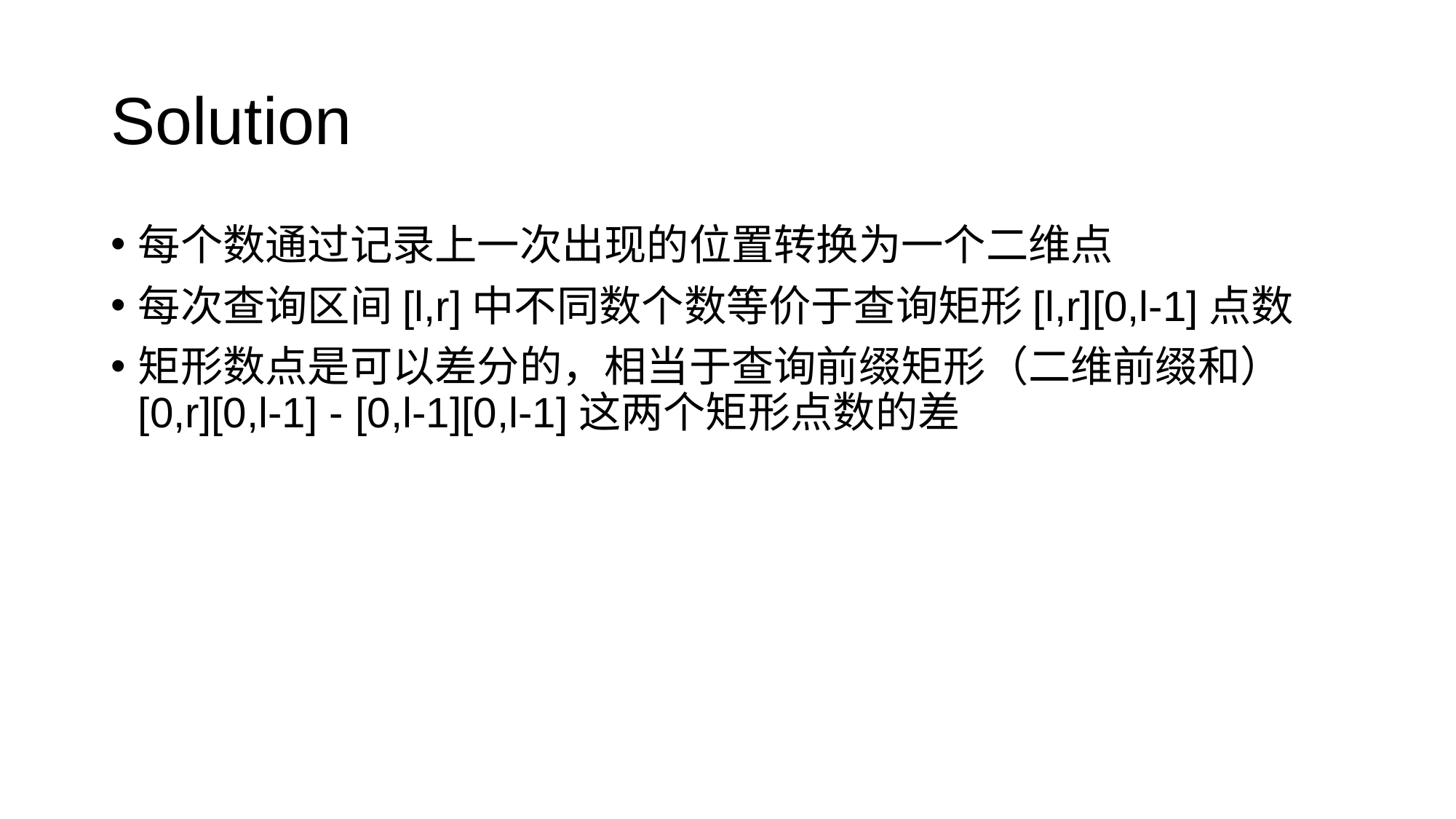

# Solution
每个数通过记录上一次出现的位置转换为一个二维点
每次查询区间[l,r]中不同数个数等价于查询矩形[l,r][0,l-1]点数
矩形数点是可以差分的，相当于查询前缀矩形（二维前缀和） [0,r][0,l-1] - [0,l-1][0,l-1]这两个矩形点数的差